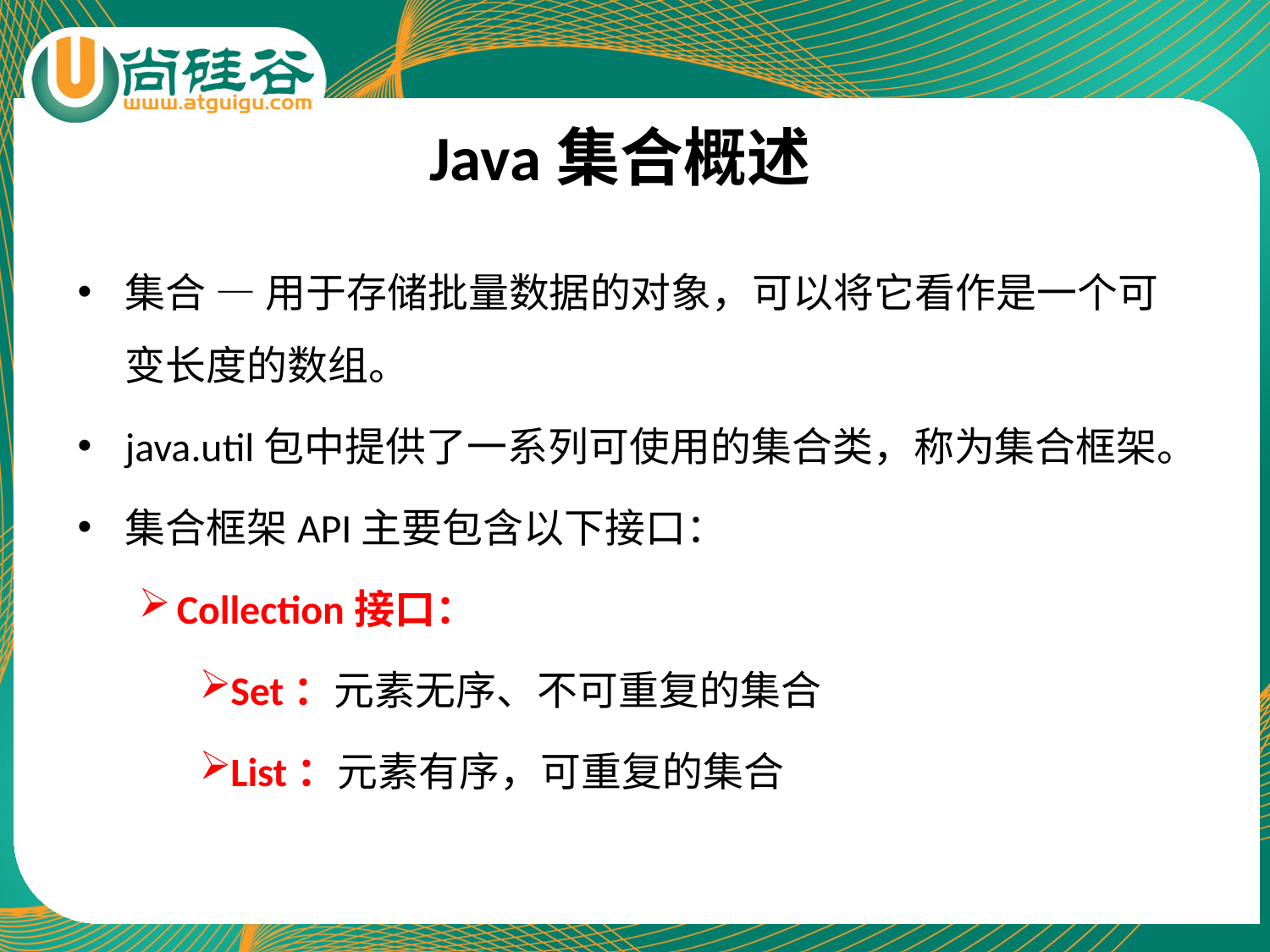

# Java集合概述
集合 — 用于存储批量数据的对象，可以将它看作是一个可变长度的数组。
java.util包中提供了一系列可使用的集合类，称为集合框架。
集合框架API主要包含以下接口：
Collection接口：
Set：元素无序、不可重复的集合
List：元素有序，可重复的集合